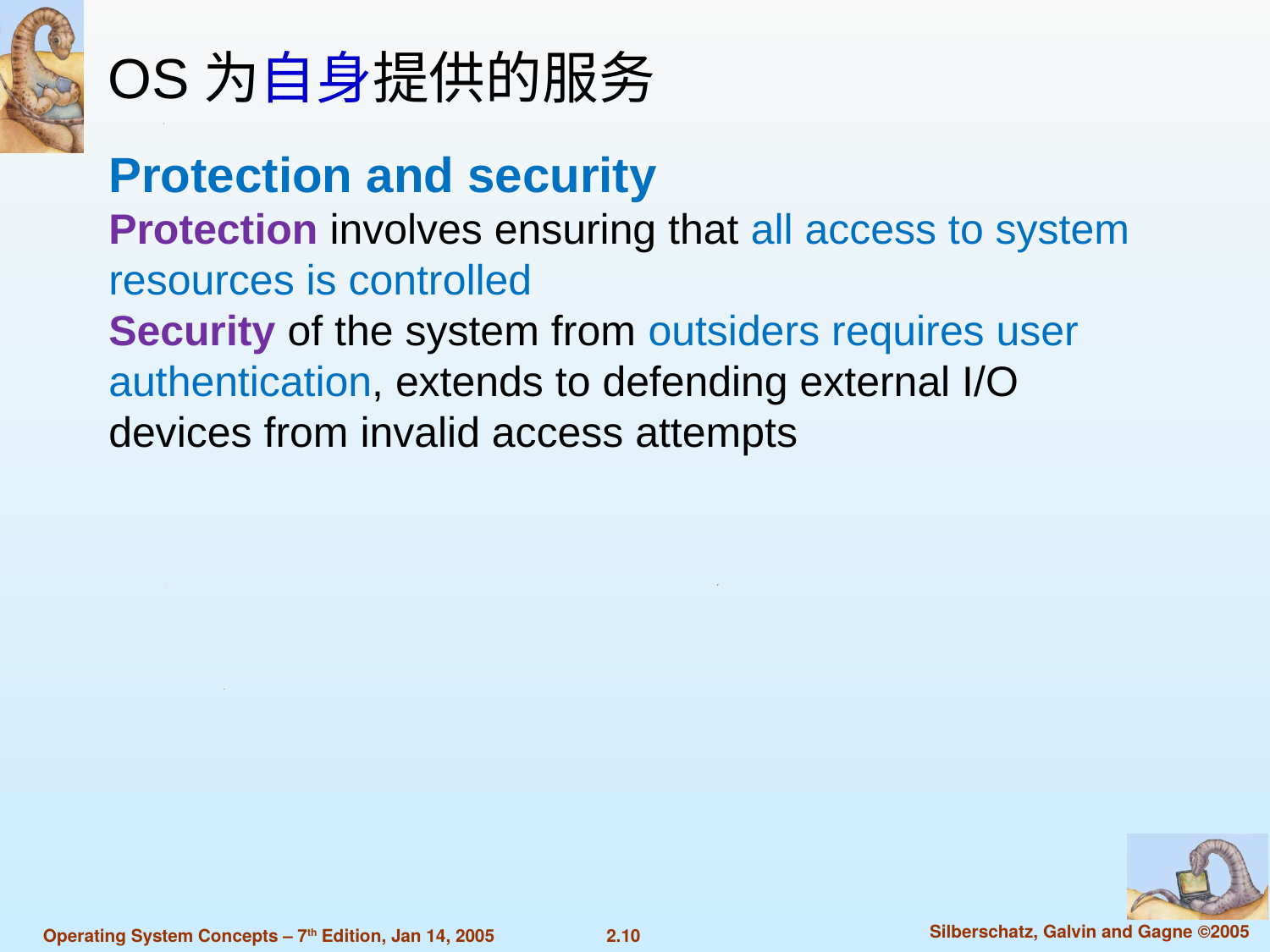

OS为自身提供的服务
Protection and security
Protection involves ensuring that all access to system resources is controlled
Security of the system from outsiders requires user authentication, extends to defending external I/O devices from invalid access attempts